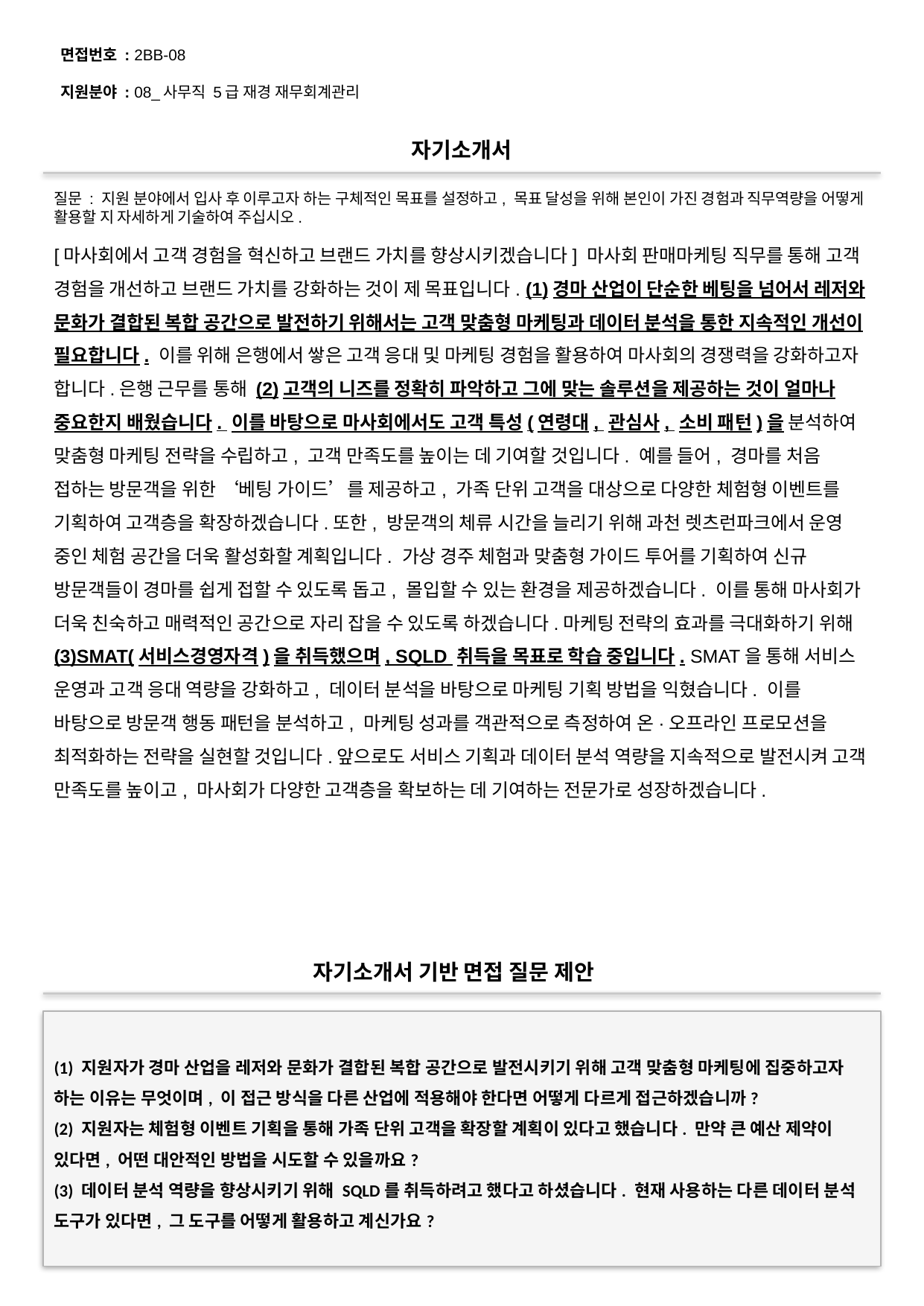

면접번호 : 2BB-08

지원분야 : 08_사무직 5급 재경 재무회계관리
#

자기소개서

질문 : 지원 분야에서 입사 후 이루고자 하는 구체적인 목표를 설정하고, 목표 달성을 위해 본인이 가진 경험과 직무역량을 어떻게 활용할 지 자세하게 기술하여 주십시오.

[마사회에서 고객 경험을 혁신하고 브랜드 가치를 향상시키겠습니다] 마사회 판매마케팅 직무를 통해 고객 경험을 개선하고 브랜드 가치를 강화하는 것이 제 목표입니다. (1)경마 산업이 단순한 베팅을 넘어서 레저와 문화가 결합된 복합 공간으로 발전하기 위해서는 고객 맞춤형 마케팅과 데이터 분석을 통한 지속적인 개선이 필요합니다. 이를 위해 은행에서 쌓은 고객 응대 및 마케팅 경험을 활용하여 마사회의 경쟁력을 강화하고자 합니다.은행 근무를 통해 (2)고객의 니즈를 정확히 파악하고 그에 맞는 솔루션을 제공하는 것이 얼마나 중요한지 배웠습니다. 이를 바탕으로 마사회에서도 고객 특성(연령대, 관심사, 소비 패턴)을 분석하여 맞춤형 마케팅 전략을 수립하고, 고객 만족도를 높이는 데 기여할 것입니다. 예를 들어, 경마를 처음 접하는 방문객을 위한 ‘베팅 가이드’를 제공하고, 가족 단위 고객을 대상으로 다양한 체험형 이벤트를 기획하여 고객층을 확장하겠습니다.또한, 방문객의 체류 시간을 늘리기 위해 과천 렛츠런파크에서 운영 중인 체험 공간을 더욱 활성화할 계획입니다. 가상 경주 체험과 맞춤형 가이드 투어를 기획하여 신규 방문객들이 경마를 쉽게 접할 수 있도록 돕고, 몰입할 수 있는 환경을 제공하겠습니다. 이를 통해 마사회가 더욱 친숙하고 매력적인 공간으로 자리 잡을 수 있도록 하겠습니다.마케팅 전략의 효과를 극대화하기 위해 (3)SMAT(서비스경영자격)을 취득했으며, SQLD 취득을 목표로 학습 중입니다. SMAT을 통해 서비스 운영과 고객 응대 역량을 강화하고, 데이터 분석을 바탕으로 마케팅 기획 방법을 익혔습니다. 이를 바탕으로 방문객 행동 패턴을 분석하고, 마케팅 성과를 객관적으로 측정하여 온·오프라인 프로모션을 최적화하는 전략을 실현할 것입니다.앞으로도 서비스 기획과 데이터 분석 역량을 지속적으로 발전시켜 고객 만족도를 높이고, 마사회가 다양한 고객층을 확보하는 데 기여하는 전문가로 성장하겠습니다.

자기소개서 기반 면접 질문 제안

(1) 지원자가 경마 산업을 레저와 문화가 결합된 복합 공간으로 발전시키기 위해 고객 맞춤형 마케팅에 집중하고자 하는 이유는 무엇이며, 이 접근 방식을 다른 산업에 적용해야 한다면 어떻게 다르게 접근하겠습니까?
(2) 지원자는 체험형 이벤트 기획을 통해 가족 단위 고객을 확장할 계획이 있다고 했습니다. 만약 큰 예산 제약이 있다면, 어떤 대안적인 방법을 시도할 수 있을까요?
(3) 데이터 분석 역량을 향상시키기 위해 SQLD를 취득하려고 했다고 하셨습니다. 현재 사용하는 다른 데이터 분석 도구가 있다면, 그 도구를 어떻게 활용하고 계신가요?